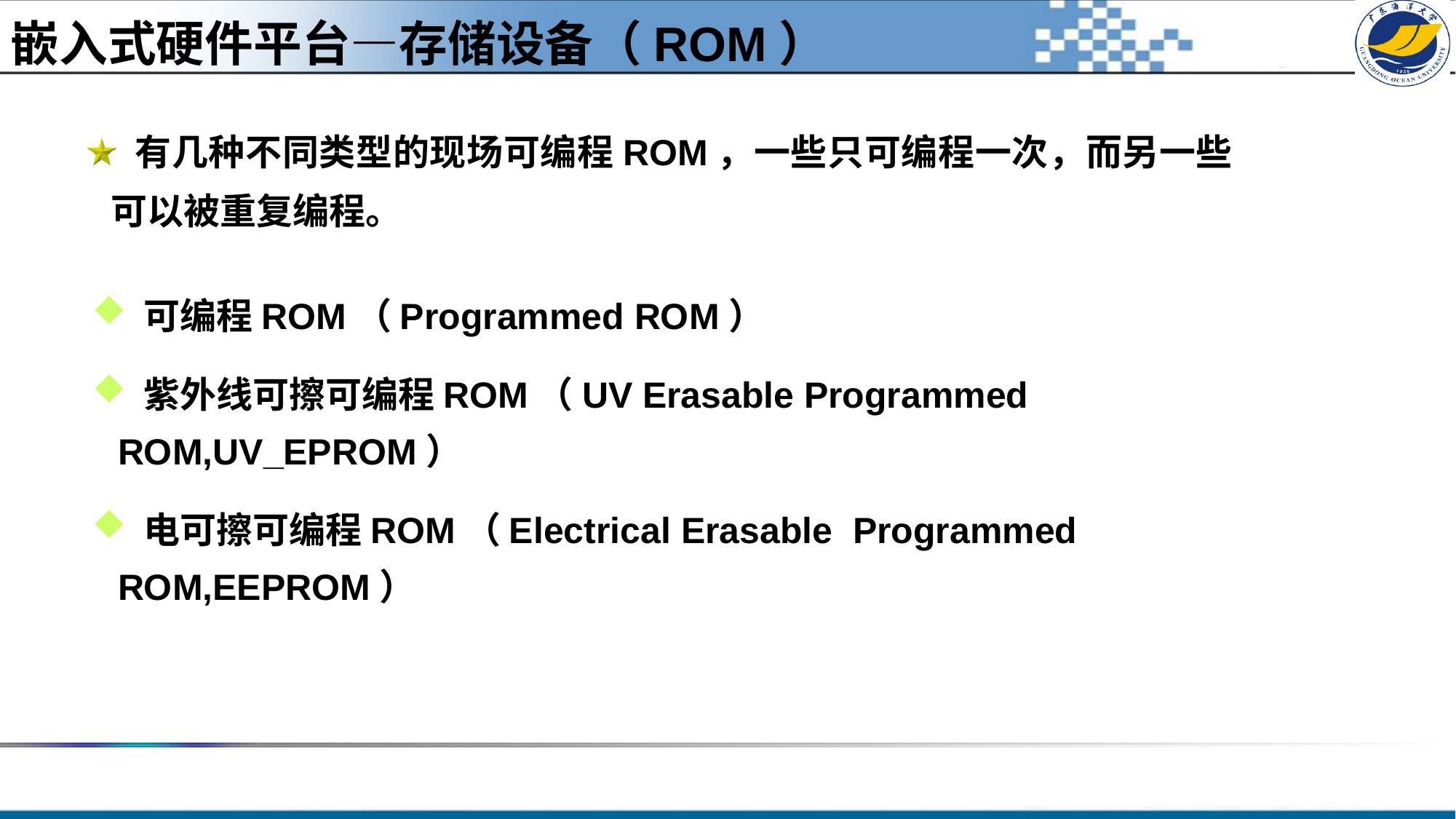

嵌入式硬件平台—存储设备（ROM）
#
 有几种不同类型的现场可编程ROM，一些只可编程一次，而另一些可以被重复编程。
 可编程ROM（Programmed ROM）
 紫外线可擦可编程ROM（UV Erasable Programmed ROM,UV_EPROM）
 电可擦可编程ROM（Electrical Erasable  Programmed ROM,EEPROM）
58